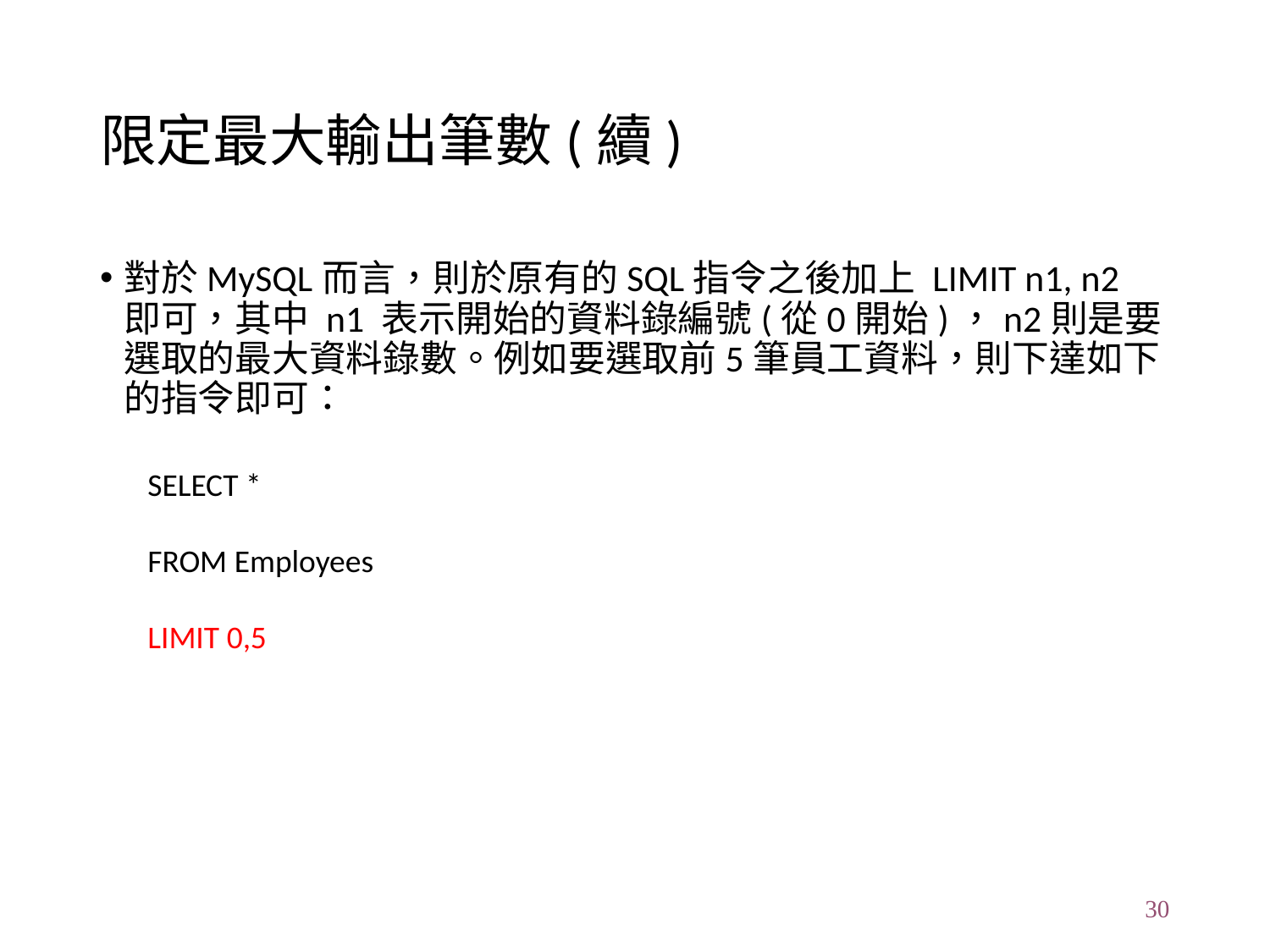

# 限定最大輸出筆數(續)
對於MySQL而言，則於原有的SQL指令之後加上 LIMIT n1, n2 即可，其中 n1 表示開始的資料錄編號(從0開始)，n2則是要選取的最大資料錄數。例如要選取前5筆員工資料，則下達如下的指令即可：
SELECT *
FROM Employees
LIMIT 0,5
30